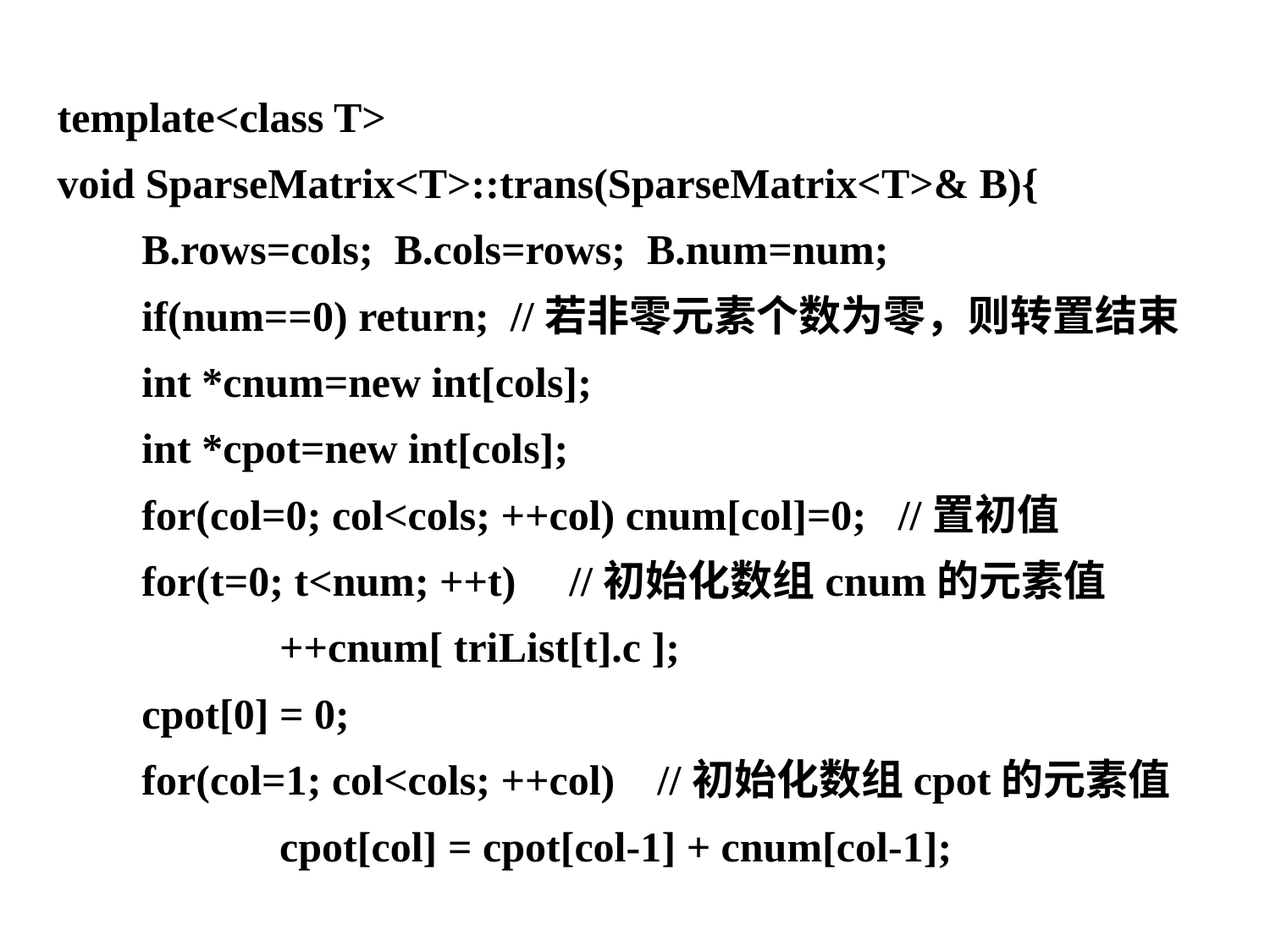

template<class T>
void SparseMatrix<T>::trans(SparseMatrix<T>& B){
	B.rows=cols;  B.cols=rows;  B.num=num;
	if(num==0) return;  //若非零元素个数为零，则转置结束
        int *cnum=new int[cols];
	int *cpot=new int[cols];
	for(col=0; col<cols; ++col) cnum[col]=0;   //置初值
	for(t=0; t<num; ++t)     //初始化数组cnum的元素值
		 ++cnum[ triList[t].c ];
	cpot[0] = 0;
	for(col=1; col<cols; ++col)    //初始化数组cpot的元素值
		 cpot[col] = cpot[col-1] + cnum[col-1];